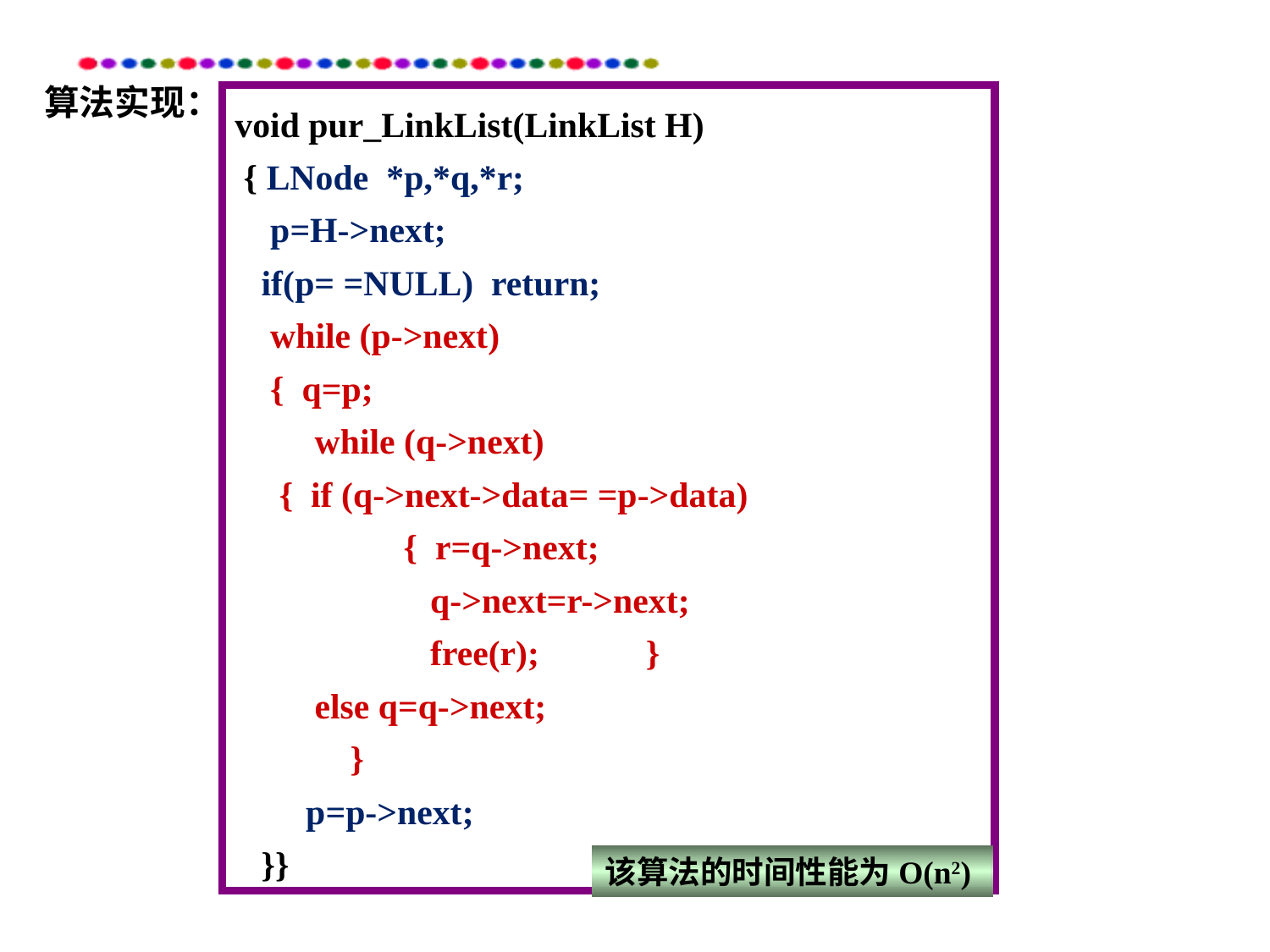

算法实现：
void pur_LinkList(LinkList H)
 { LNode  *p,*q,*r;
    p=H->next;
   if(p= =NULL)  return;
    while (p->next)
    {  q=p;
         while (q->next)
     {  if (q->next->data= =p->data)
                   {  r=q->next;
                      q->next=r->next;
                      free(r);            }
         else q=q->next;
             }
        p=p->next;
   }}
该算法的时间性能为O(n2)